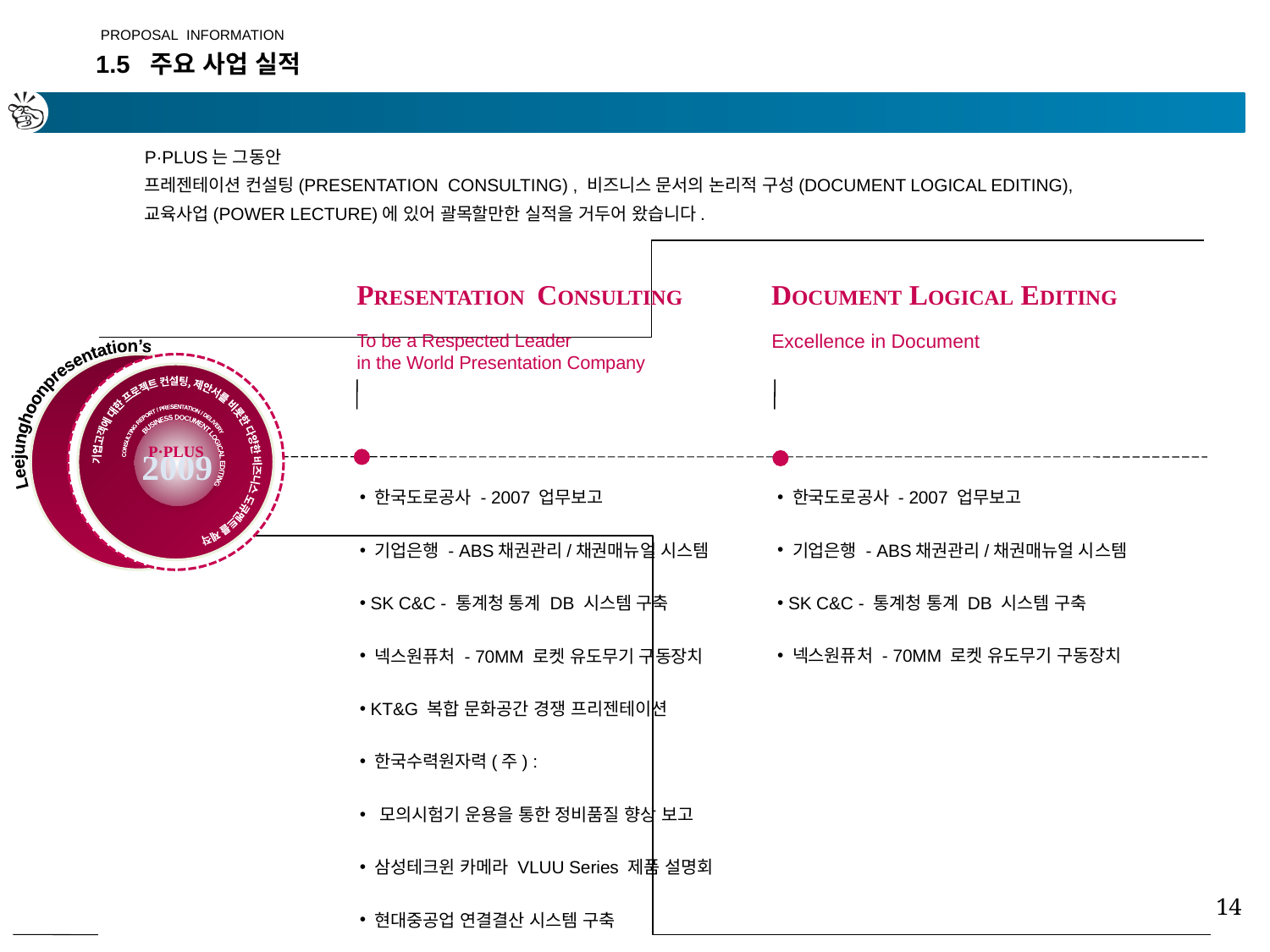

PRESENTATION  CONSULTING
DOCUMENT LOGICAL EDITING
To be a Respected Leader
in the World Presentation Company
Excellence in Document
Leejunghoonpresentation’s

  기업고객에 대한 프로젝트 컨설팅, 제안서를 비롯한 다양한 비즈니스 도큐멘트를 제작
CONSULTING REPORT / PRESENTATION / DELIVERY
BUSINESS DOCUMENT LOGICAL EDITING

P·PLUS
2009
 한국도로공사 - 2007 업무보고
 기업은행 - ABS채권관리/채권매뉴얼 시스템
 SK C&C - 통계청 통계 DB 시스템 구축
 넥스원퓨처 - 70MM 로켓 유도무기 구동장치
 KT&G 복합 문화공간 경쟁 프리젠테이션
 한국수력원자력(주) :
  모의시험기 운용을 통한 정비품질 향상 보고
 삼성테크윈 카메라 VLUU Series 제품 설명회
 현대중공업 연결결산 시스템 구축
 한국도로공사 - 2007 업무보고
 기업은행 - ABS채권관리/채권매뉴얼 시스템
 SK C&C - 통계청 통계 DB 시스템 구축
 넥스원퓨처 - 70MM 로켓 유도무기 구동장치